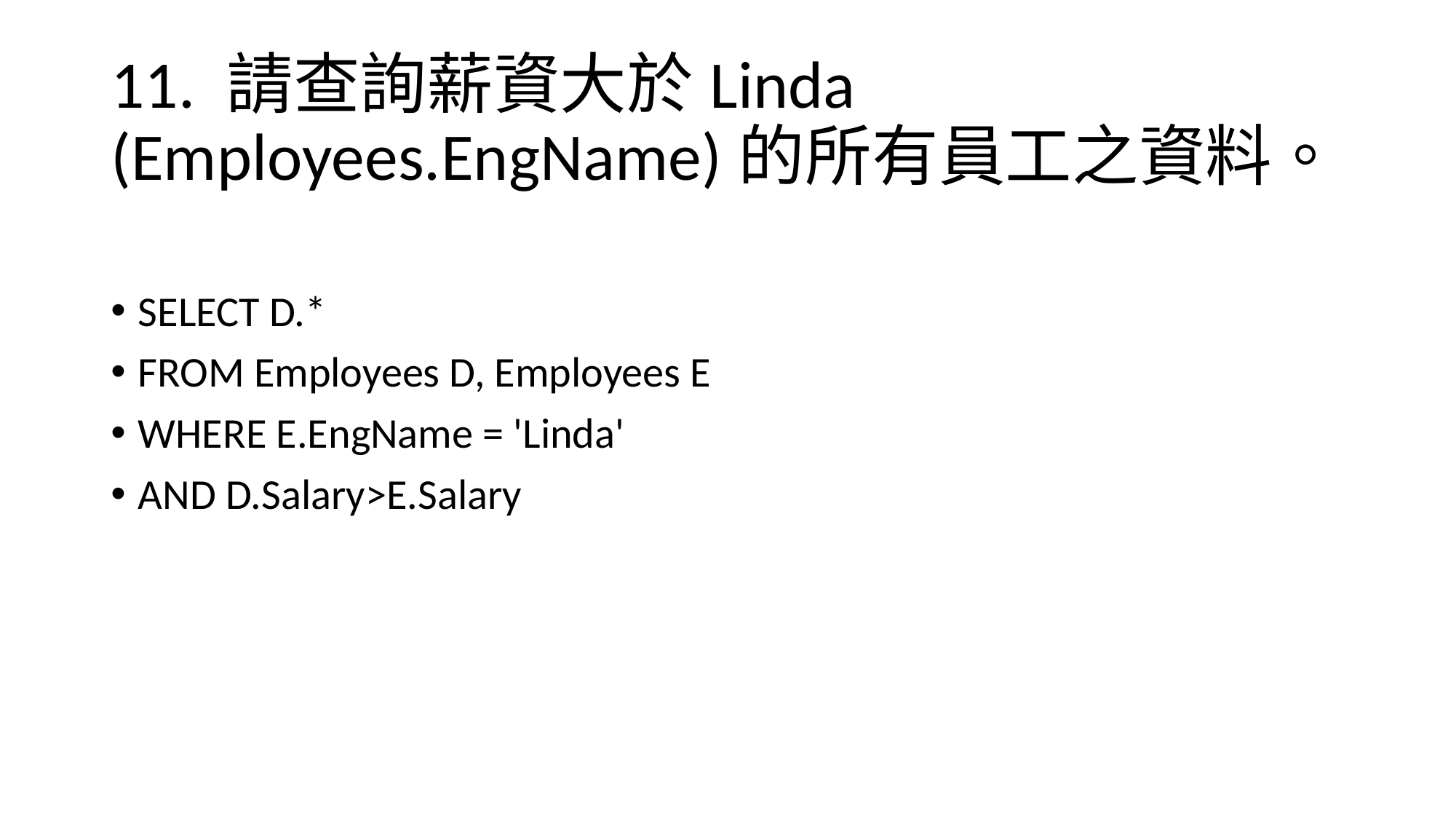

# 11. 請查詢薪資大於Linda (Employees.EngName)的所有員工之資料。

SELECT D.*
FROM Employees D, Employees E
WHERE E.EngName = 'Linda'
AND D.Salary>E.Salary